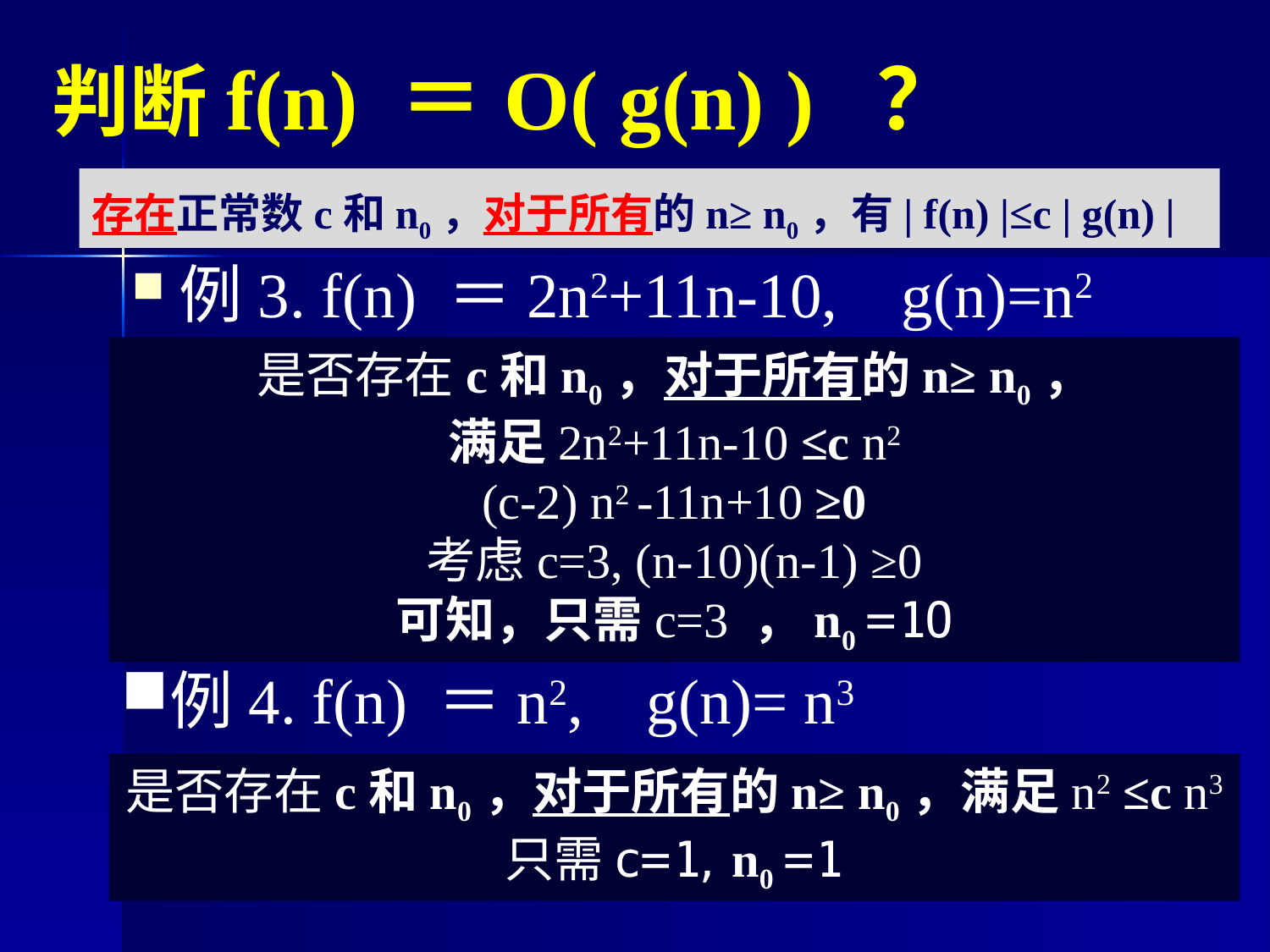

# 判断f(n) ＝O( g(n) )  ？
存在正常数c和n0，对于所有的n≥ n0，有| f(n) |≤c | g(n) |
例3. f(n) ＝2n2+11n-10,    g(n)=n2
是否存在c和n0，对于所有的n≥ n0，
满足2n2+11n-10 ≤c n2
(c-2) n2 -11n+10 ≥0
考虑c=3, (n-10)(n-1) ≥0
可知，只需c=3 ，n0 =10
例4. f(n) ＝n2,    g(n)= n3
是否存在c和n0，对于所有的n≥ n0，满足n2 ≤c n3
只需c=1, n0 =1
22